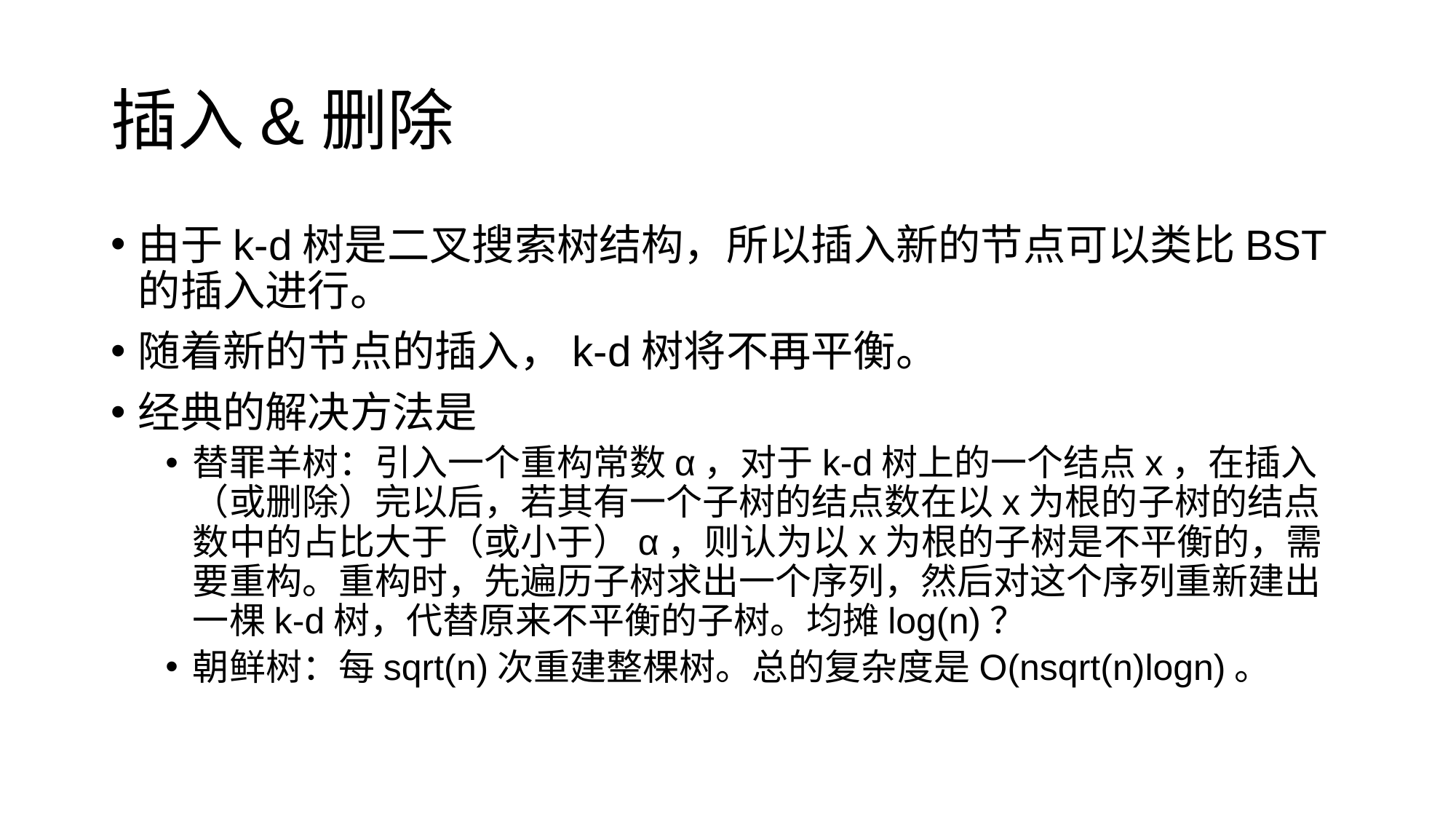

# 插入&删除
由于k-d树是二叉搜索树结构，所以插入新的节点可以类比BST的插入进行。
随着新的节点的插入，k-d树将不再平衡。
经典的解决方法是
替罪羊树：引入一个重构常数α，对于k-d树上的一个结点x，在插入（或删除）完以后，若其有一个子树的结点数在以x为根的子树的结点数中的占比大于（或小于）α，则认为以x为根的子树是不平衡的，需要重构。重构时，先遍历子树求出一个序列，然后对这个序列重新建出一棵k-d树，代替原来不平衡的子树。均摊log(n)？
朝鲜树：每sqrt(n)次重建整棵树。总的复杂度是O(nsqrt(n)logn)。